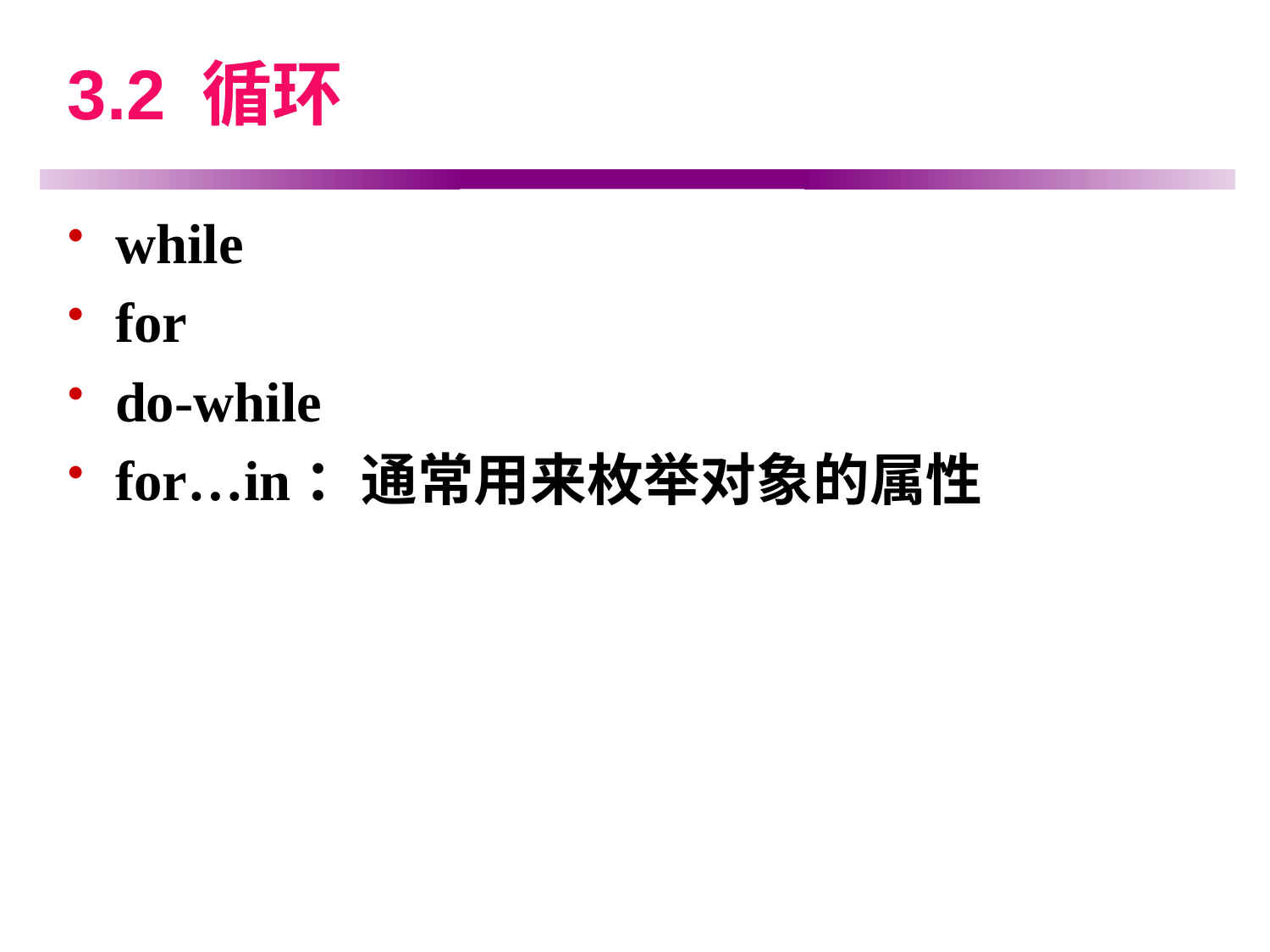

# 3.2 循环
while
for
do-while
for…in：通常用来枚举对象的属性